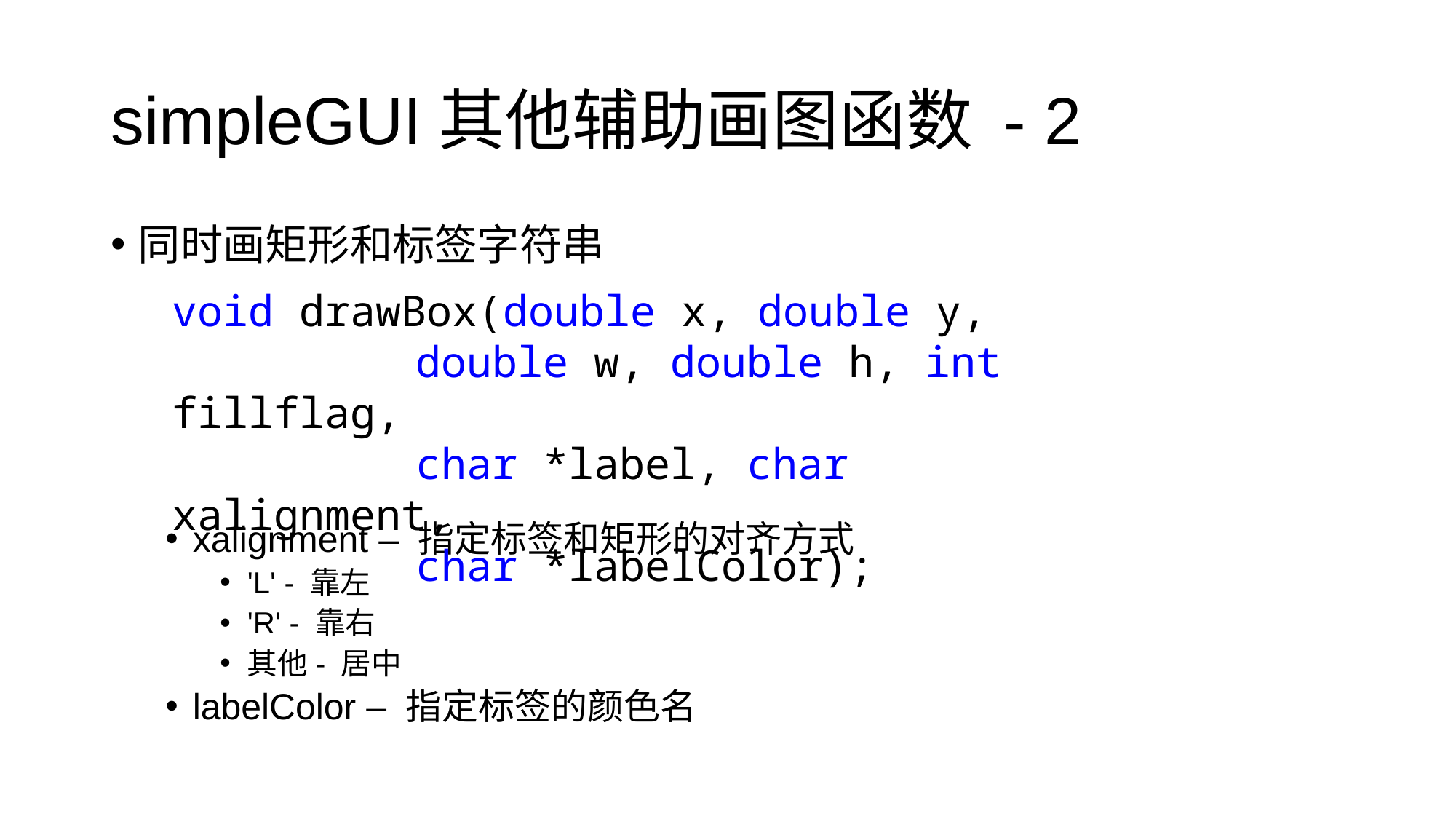

# simpleGUI其他辅助画图函数 - 2
同时画矩形和标签字符串

xalignment – 指定标签和矩形的对齐方式
'L' - 靠左
'R' - 靠右
其他- 居中
labelColor – 指定标签的颜色名
void drawBox(double x, double y,
		 double w, double h, int fillflag,
		 char *label, char xalignment,
		 char *labelColor);